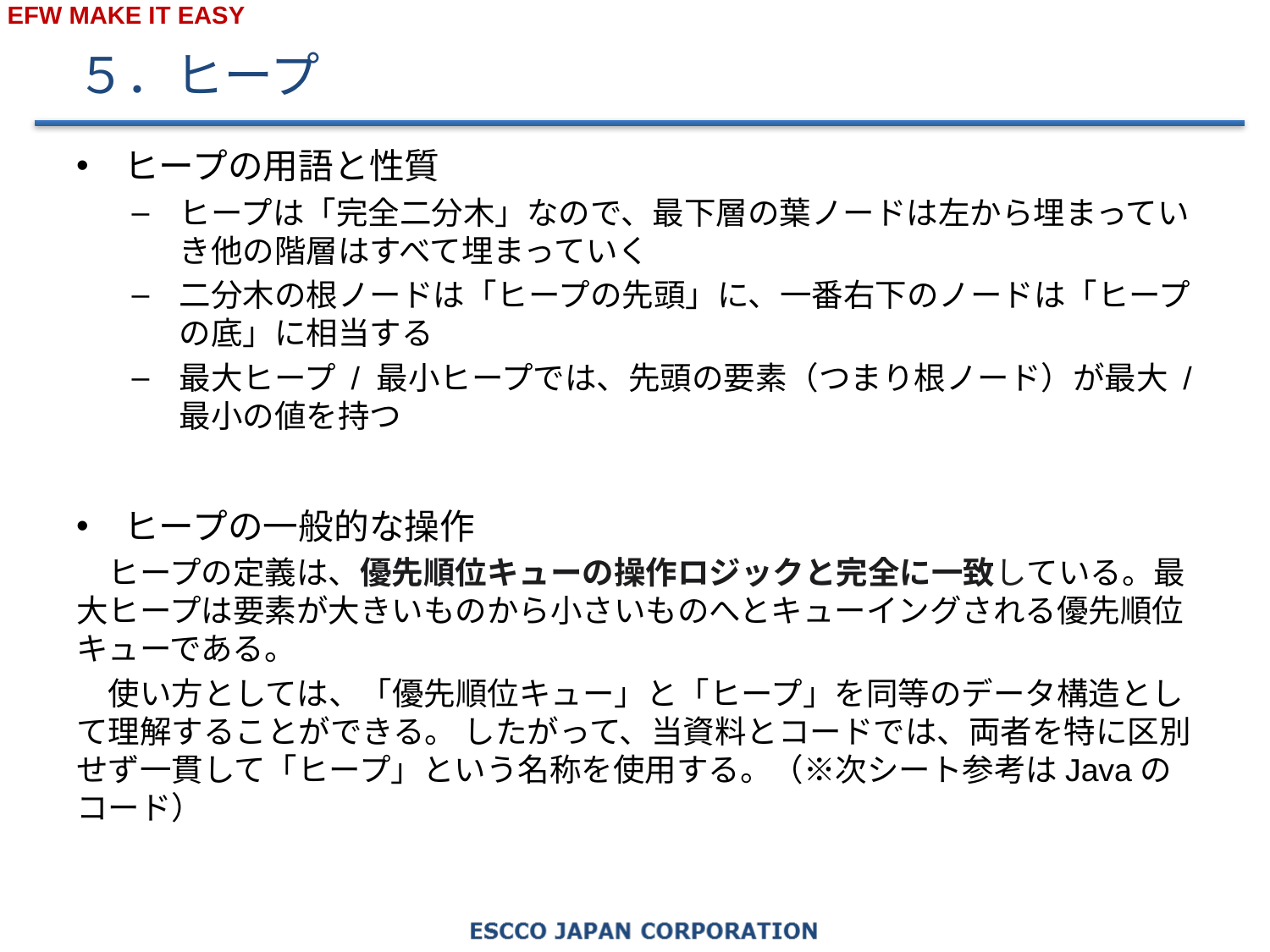

# ５．ヒープ
ヒープの用語と性質
ヒープは「完全二分木」なので、最下層の葉ノードは左から埋まっていき他の階層はすべて埋まっていく
二分木の根ノードは「ヒープの先頭」に、一番右下のノードは「ヒープの底」に相当する
最大ヒープ / 最小ヒープでは、先頭の要素（つまり根ノード）が最大 / 最小の値を持つ

ヒープの一般的な操作
　ヒープの定義は、優先順位キューの操作ロジックと完全に一致している。最大ヒープは要素が大きいものから小さいものへとキューイングされる優先順位キューである。
　使い方としては、「優先順位キュー」と「ヒープ」を同等のデータ構造として理解することができる。 したがって、当資料とコードでは、両者を特に区別せず一貫して「ヒープ」という名称を使用する。（※次シート参考はJavaのコード）